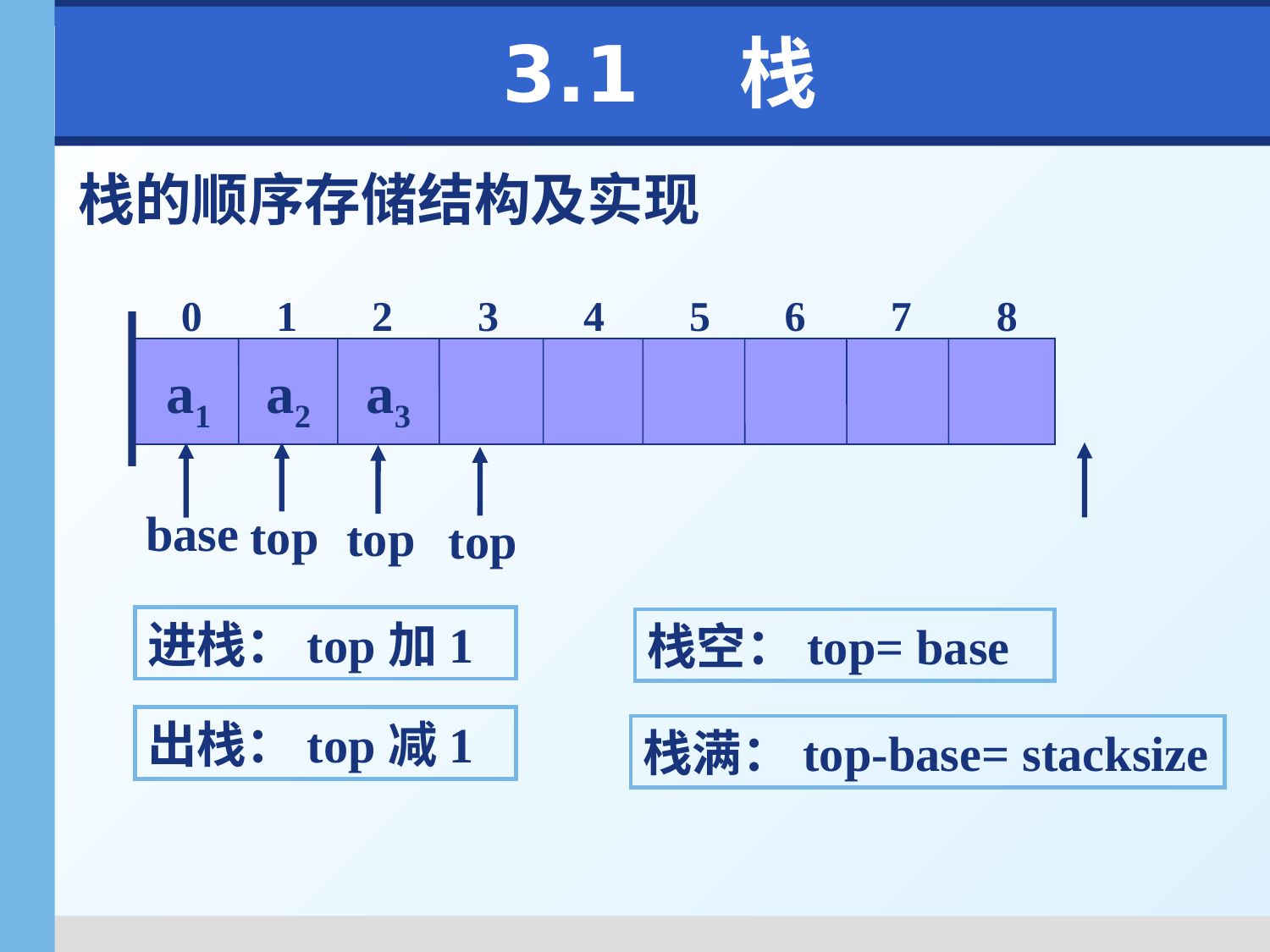

# 3.1   栈
栈的顺序存储结构及实现
   0       1       2        3        4        5       6        7        8

a1
a2
a3

base

top

top

top
进栈：top加1
栈空：top= base
出栈：top减1
栈满：top-base= stacksize